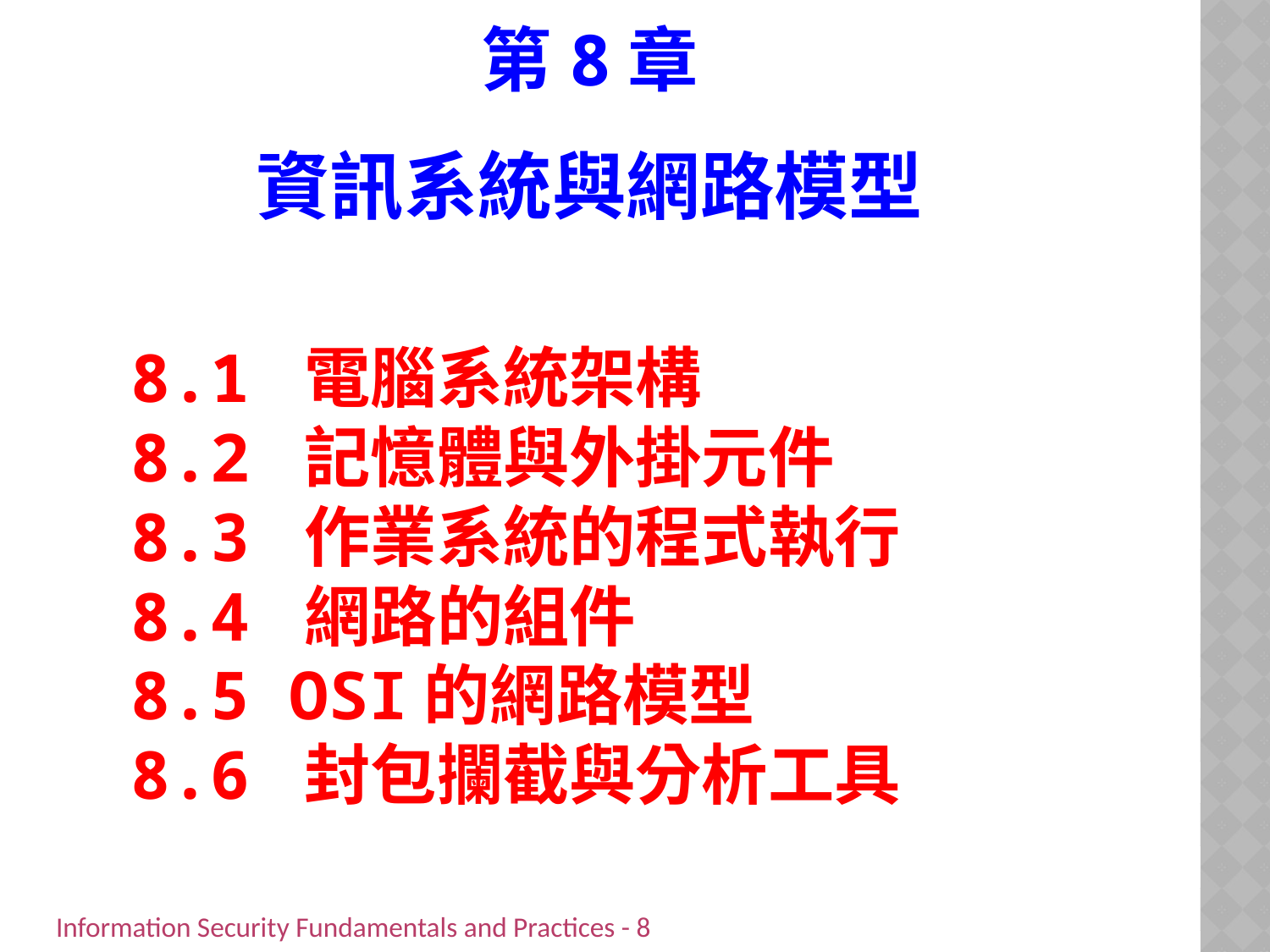

第8章
# 資訊系統與網路模型
8.1 電腦系統架構
8.2 記憶體與外掛元件
8.3 作業系統的程式執行
8.4 網路的組件
8.5 OSI的網路模型
8.6 封包攔截與分析工具